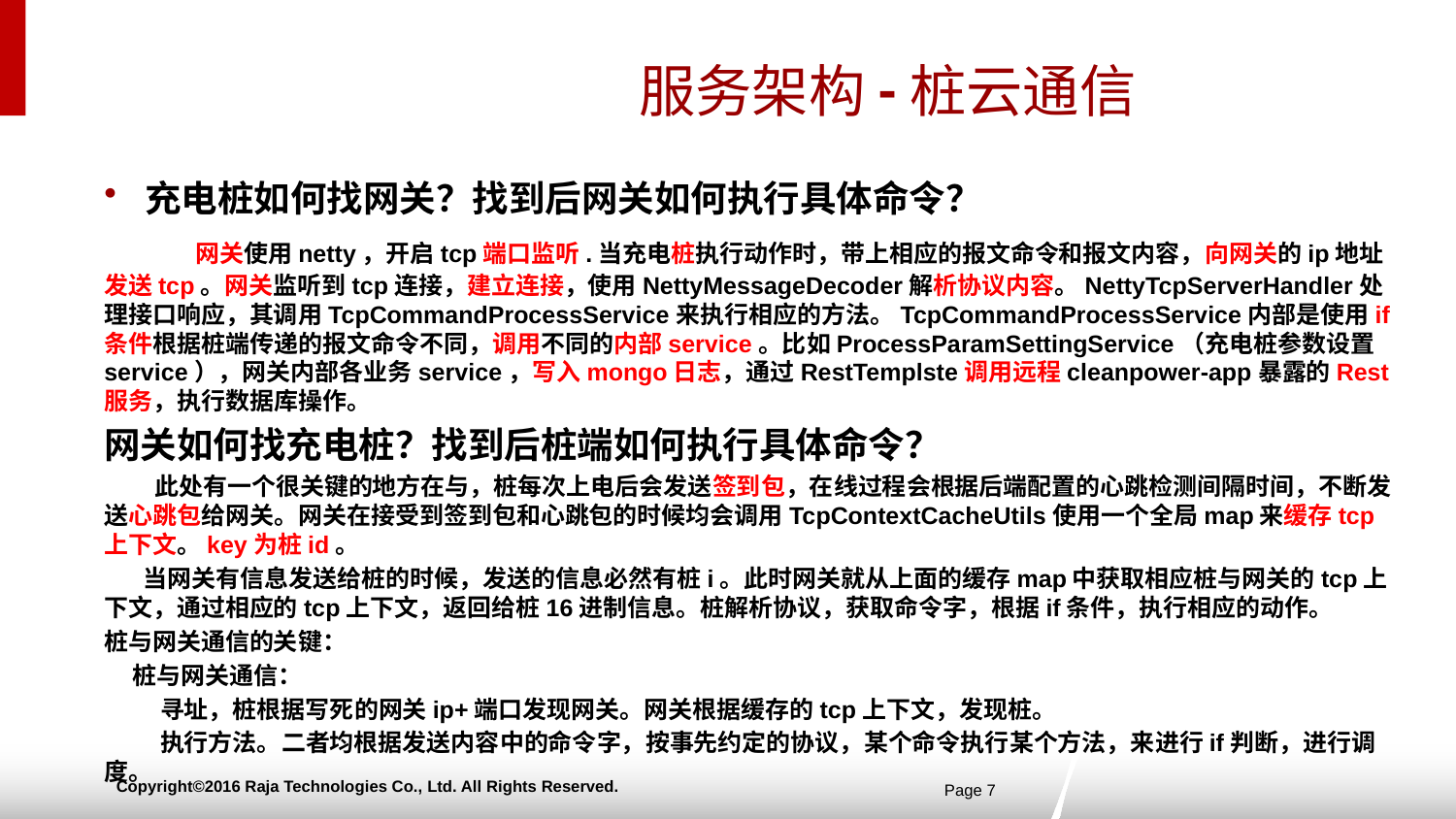

# 服务架构-桩云通信
充电桩如何找网关？找到后网关如何执行具体命令？
          网关使用netty，开启tcp端口监听.当充电桩执行动作时，带上相应的报文命令和报文内容，向网关的ip地址发送tcp。网关监听到tcp连接，建立连接，使用NettyMessageDecoder解析协议内容。NettyTcpServerHandler处理接口响应，其调用TcpCommandProcessService来执行相应的方法。TcpCommandProcessService内部是使用if条件根据桩端传递的报文命令不同，调用不同的内部service。比如ProcessParamSettingService（充电桩参数设置service），网关内部各业务service，写入mongo日志，通过RestTemplste调用远程cleanpower-app暴露的Rest服务，执行数据库操作。
网关如何找充电桩？找到后桩端如何执行具体命令？
        此处有一个很关键的地方在与，桩每次上电后会发送签到包，在线过程会根据后端配置的心跳检测间隔时间，不断发送心跳包给网关。网关在接受到签到包和心跳包的时候均会调用TcpContextCacheUtils使用一个全局map来缓存tcp上下文。key为桩id。
      当网关有信息发送给桩的时候，发送的信息必然有桩i。此时网关就从上面的缓存map中获取相应桩与网关的tcp上下文，通过相应的tcp上下文，返回给桩16进制信息。桩解析协议，获取命令字，根据if条件，执行相应的动作。
桩与网关通信的关键：
    桩与网关通信：
         寻址，桩根据写死的网关ip+端口发现网关。网关根据缓存的tcp上下文，发现桩。
         执行方法。二者均根据发送内容中的命令字，按事先约定的协议，某个命令执行某个方法，来进行if判断，进行调度。